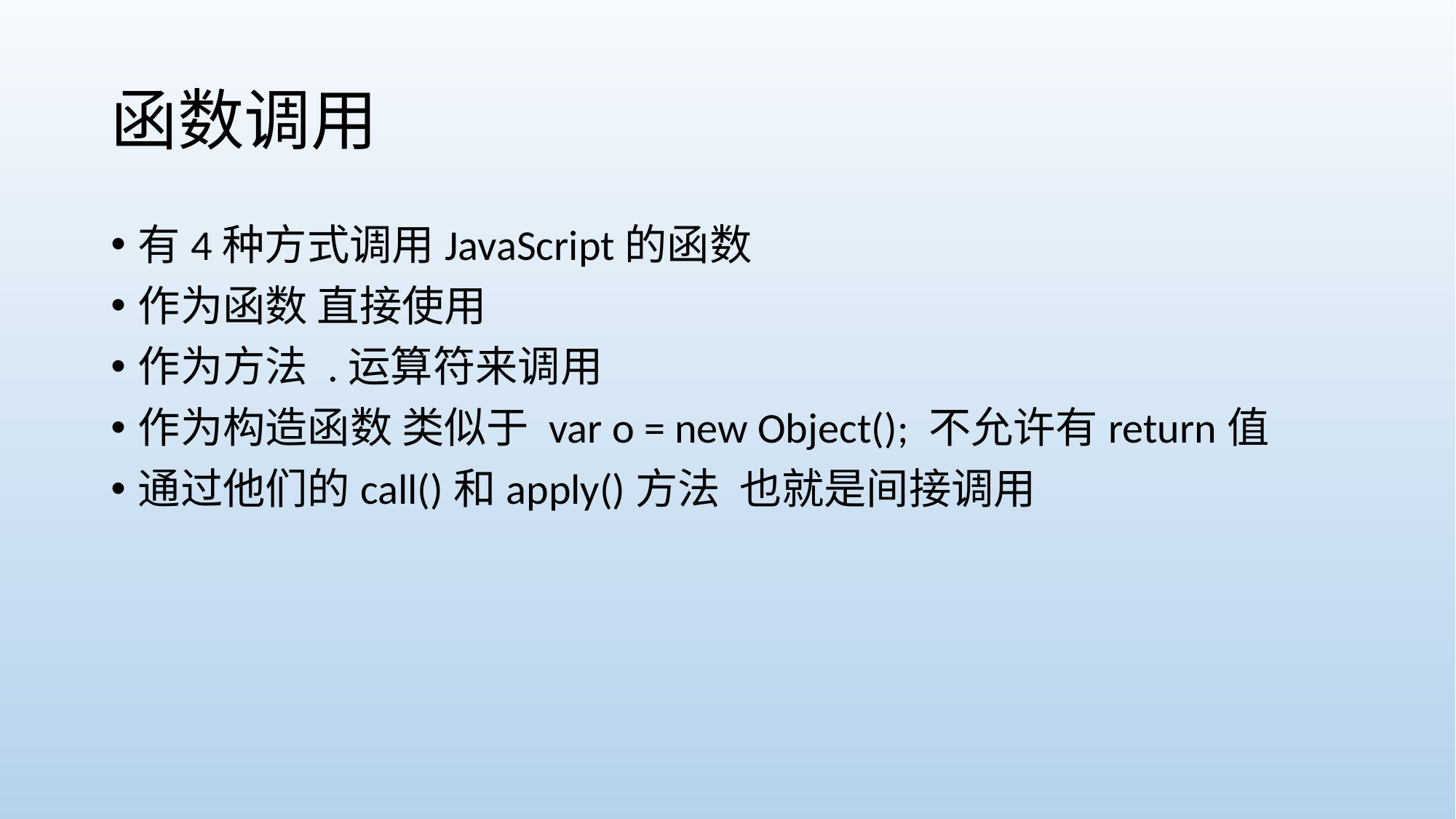

# 函数调用
有4种方式调用JavaScript的函数
作为函数 直接使用
作为方法 .运算符来调用
作为构造函数 类似于 var o = new Object(); 不允许有return值
通过他们的call()和apply()方法  也就是间接调用